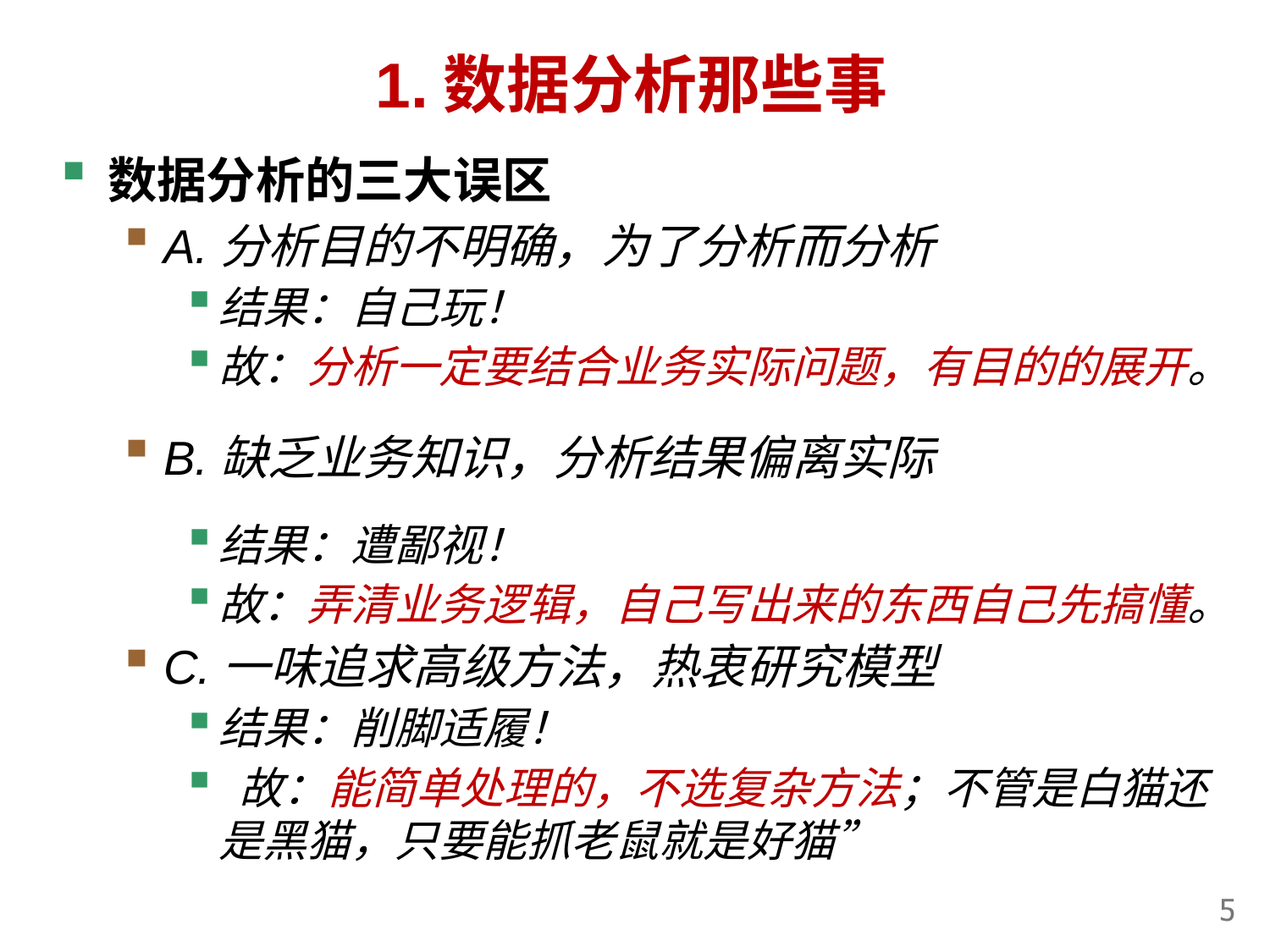

# 1.数据分析那些事
数据分析的三大误区
A.分析目的不明确，为了分析而分析
结果：自己玩！
故：分析一定要结合业务实际问题，有目的的展开。
B.缺乏业务知识，分析结果偏离实际
结果：遭鄙视！
故：弄清业务逻辑，自己写出来的东西自己先搞懂。
C.一味追求高级方法，热衷研究模型
结果：削脚适履！
 故：能简单处理的，不选复杂方法；不管是白猫还是黑猫，只要能抓老鼠就是好猫”

5